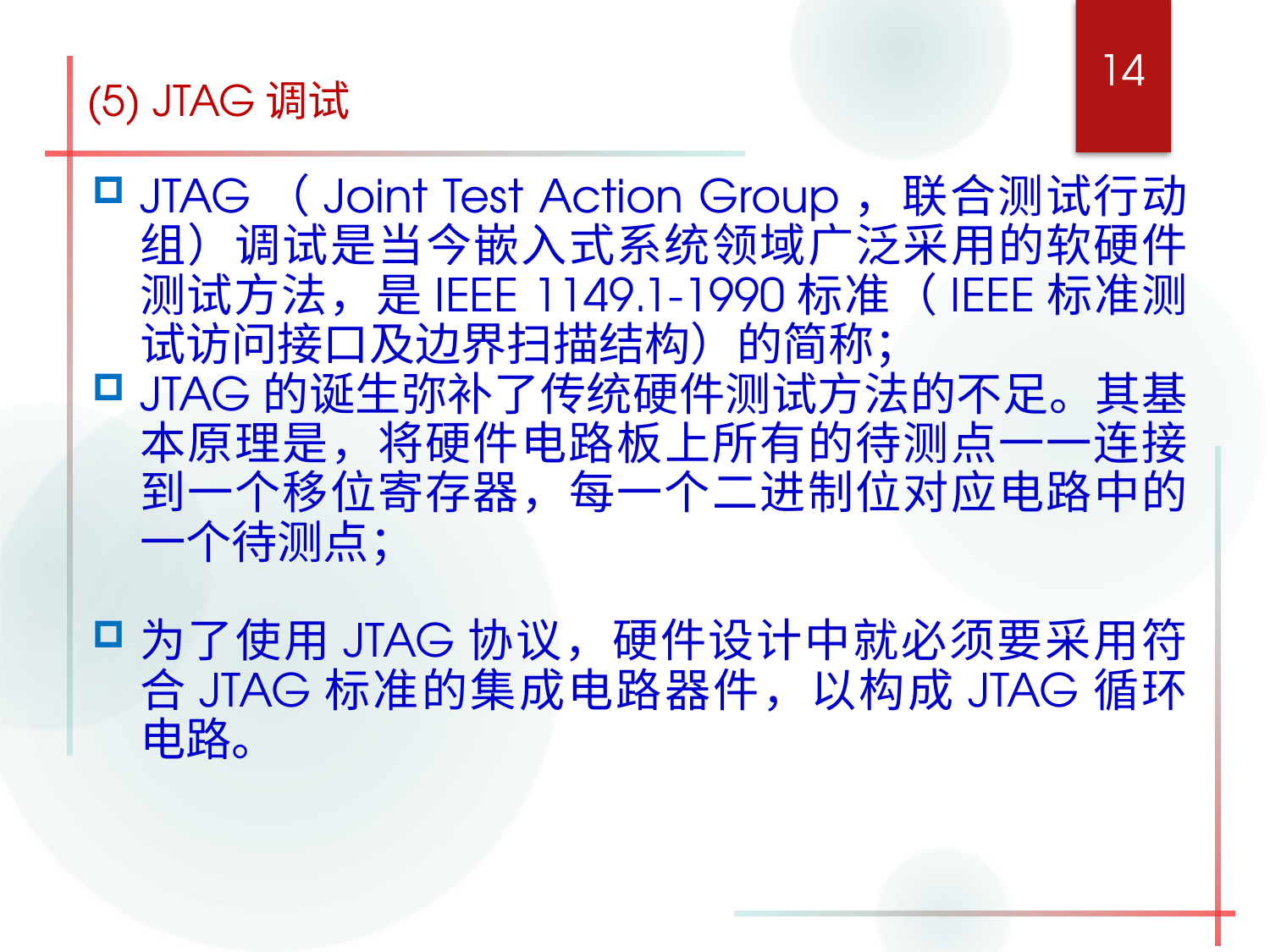

14
# (5) JTAG调试
JTAG（Joint Test Action Group，联合测试行动组）调试是当今嵌入式系统领域广泛采用的软硬件测试方法，是IEEE 1149.1-1990标准（IEEE标准测试访问接口及边界扫描结构）的简称；
JTAG的诞生弥补了传统硬件测试方法的不足。其基本原理是，将硬件电路板上所有的待测点一一连接到一个移位寄存器，每一个二进制位对应电路中的一个待测点；

为了使用JTAG协议，硬件设计中就必须要采用符合JTAG标准的集成电路器件，以构成JTAG循环电路。